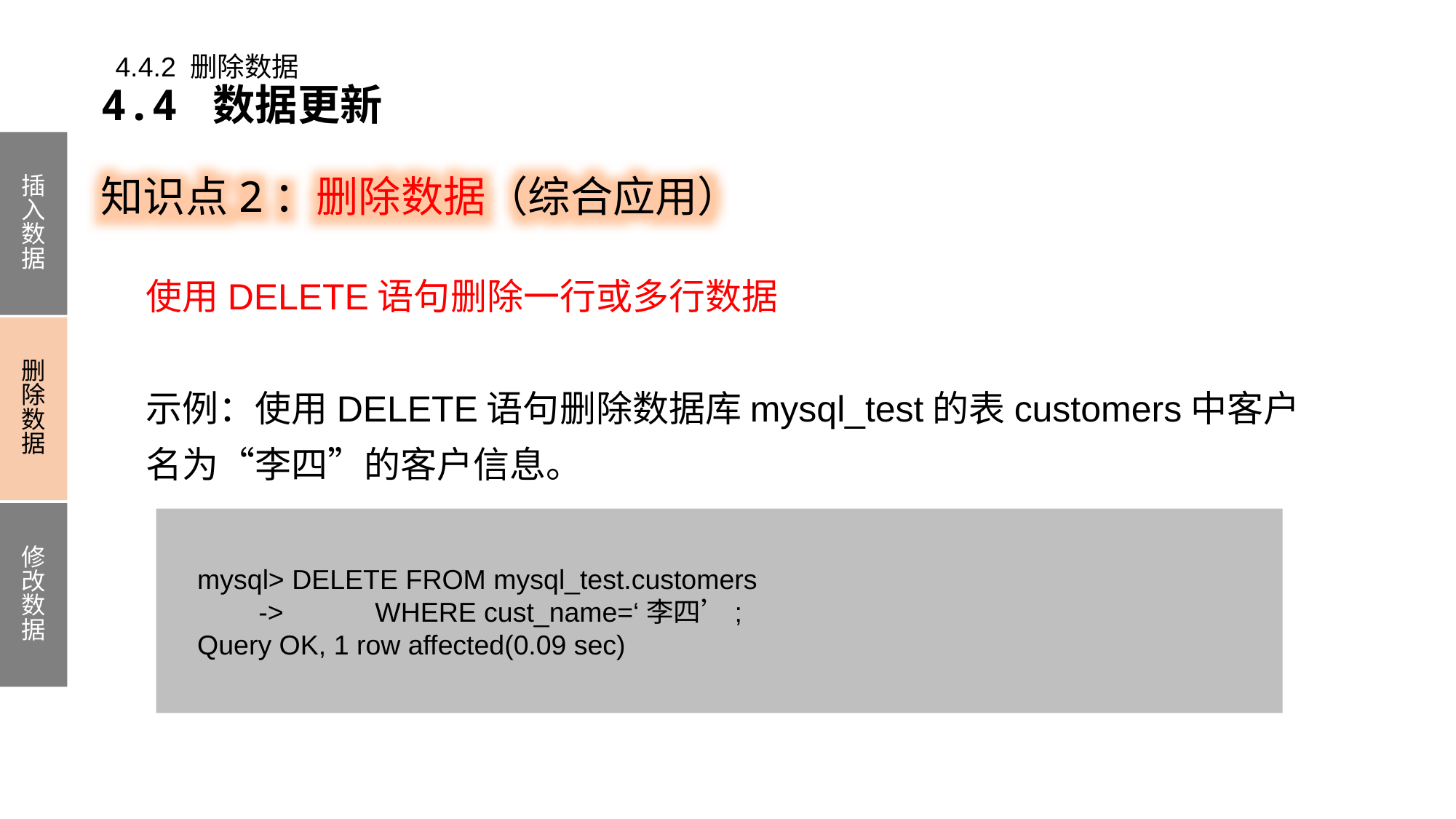

4.4.2 删除数据
4.4 数据更新
知识点2：删除数据（综合应用）
插入数据
删除数据
修改数据
使用DELETE语句删除一行或多行数据

示例：使用DELETE语句删除数据库mysql_test的表customers中客户名为“李四”的客户信息。
    mysql> DELETE FROM mysql_test.customers
            ->            WHERE cust_name=‘李四’;
    Query OK, 1 row affected(0.09 sec)